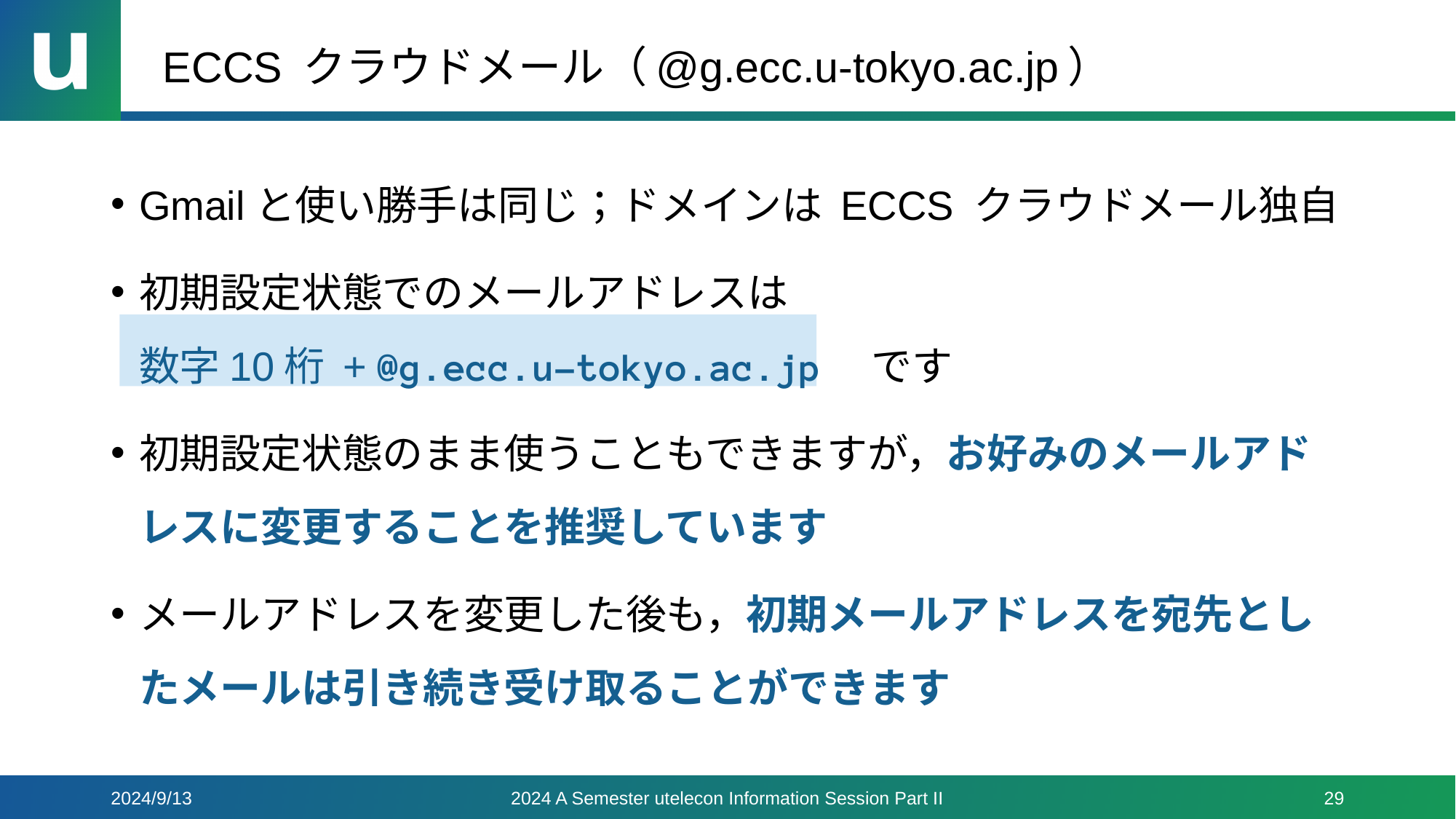

# ECCS クラウドメール（@g.ecc.u-tokyo.ac.jp）
Gmailと使い勝手は同じ；ドメインは ECCS クラウドメール独自
初期設定状態でのメールアドレスは
数字10桁 + @g.ecc.u-tokyo.ac.jp　です
初期設定状態のまま使うこともできますが，お好みのメールアドレスに変更することを推奨しています
メールアドレスを変更した後も，初期メールアドレスを宛先としたメールは引き続き受け取ることができます

2024/9/13
2024 A Semester utelecon Information Session Part II
29